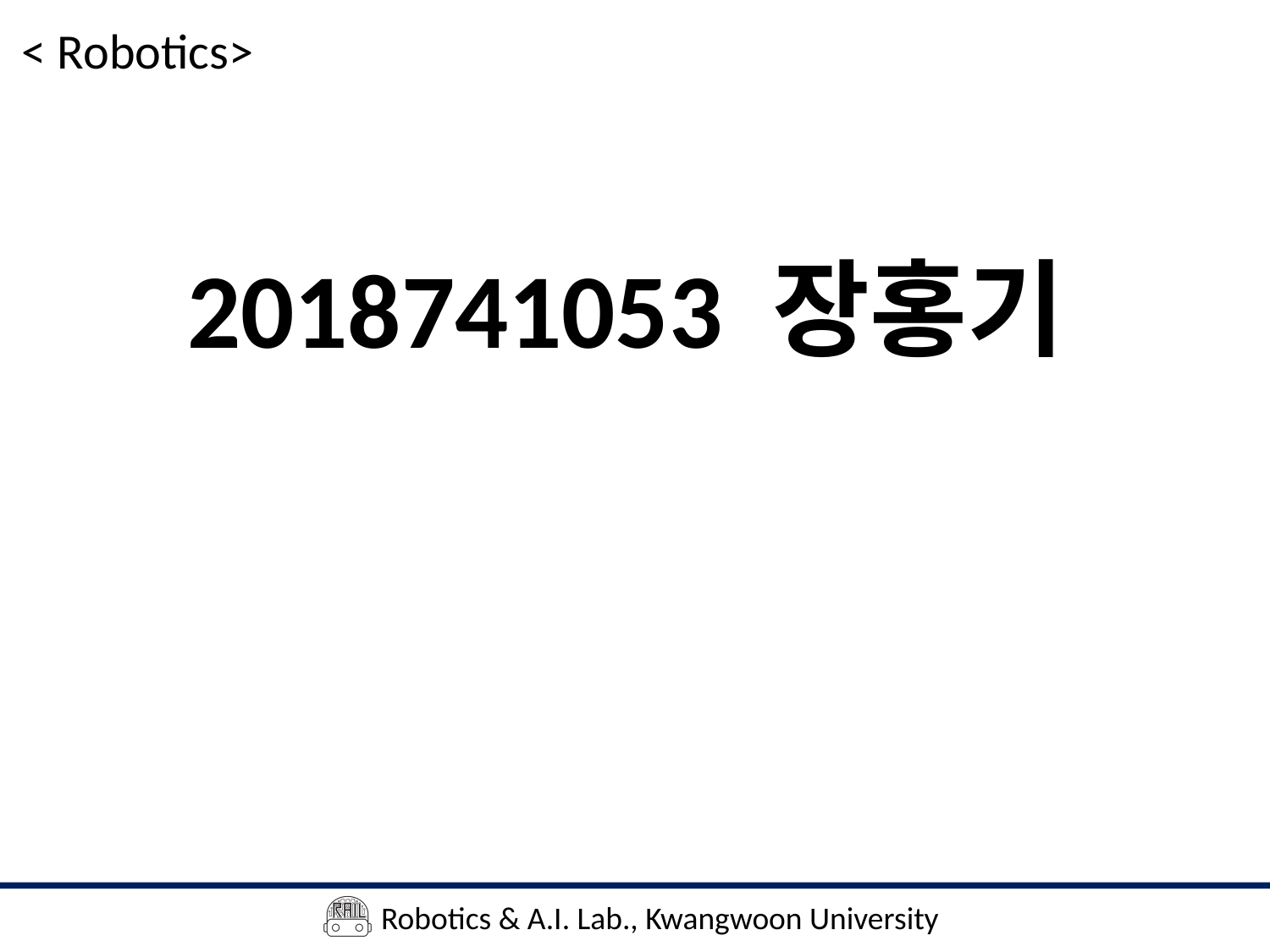

# 2018741053 장홍기

Robotics & A.I. Lab., Kwangwoon University